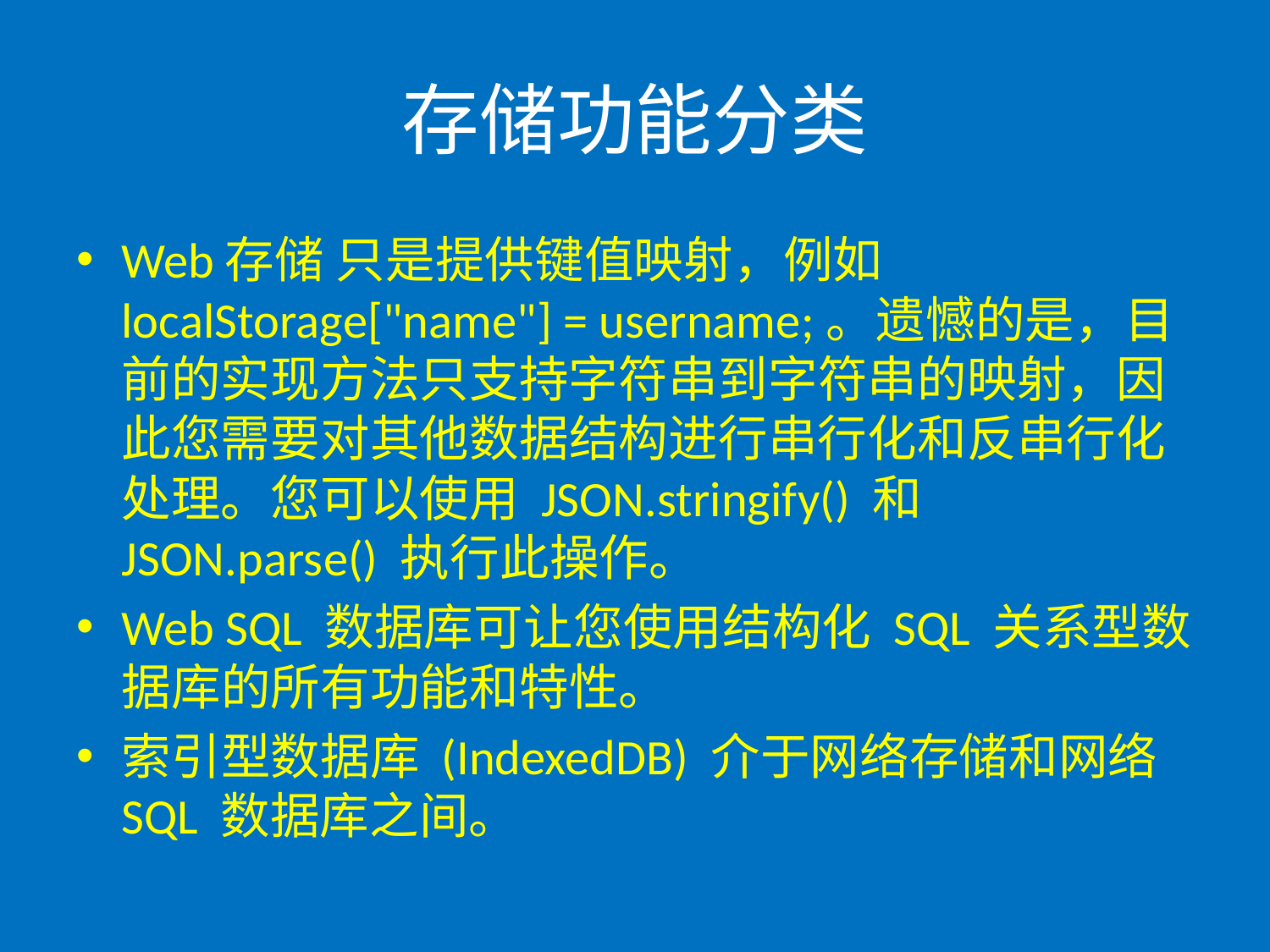

# 存储功能分类
Web存储 只是提供键值映射，例如 localStorage["name"] = username;。遗憾的是，目前的实现方法只支持字符串到字符串的映射，因此您需要对其他数据结构进行串行化和反串行化处理。您可以使用 JSON.stringify() 和 JSON.parse() 执行此操作。
Web SQL 数据库可让您使用结构化 SQL 关系型数据库的所有功能和特性。
索引型数据库 (IndexedDB) 介于网络存储和网络 SQL 数据库之间。